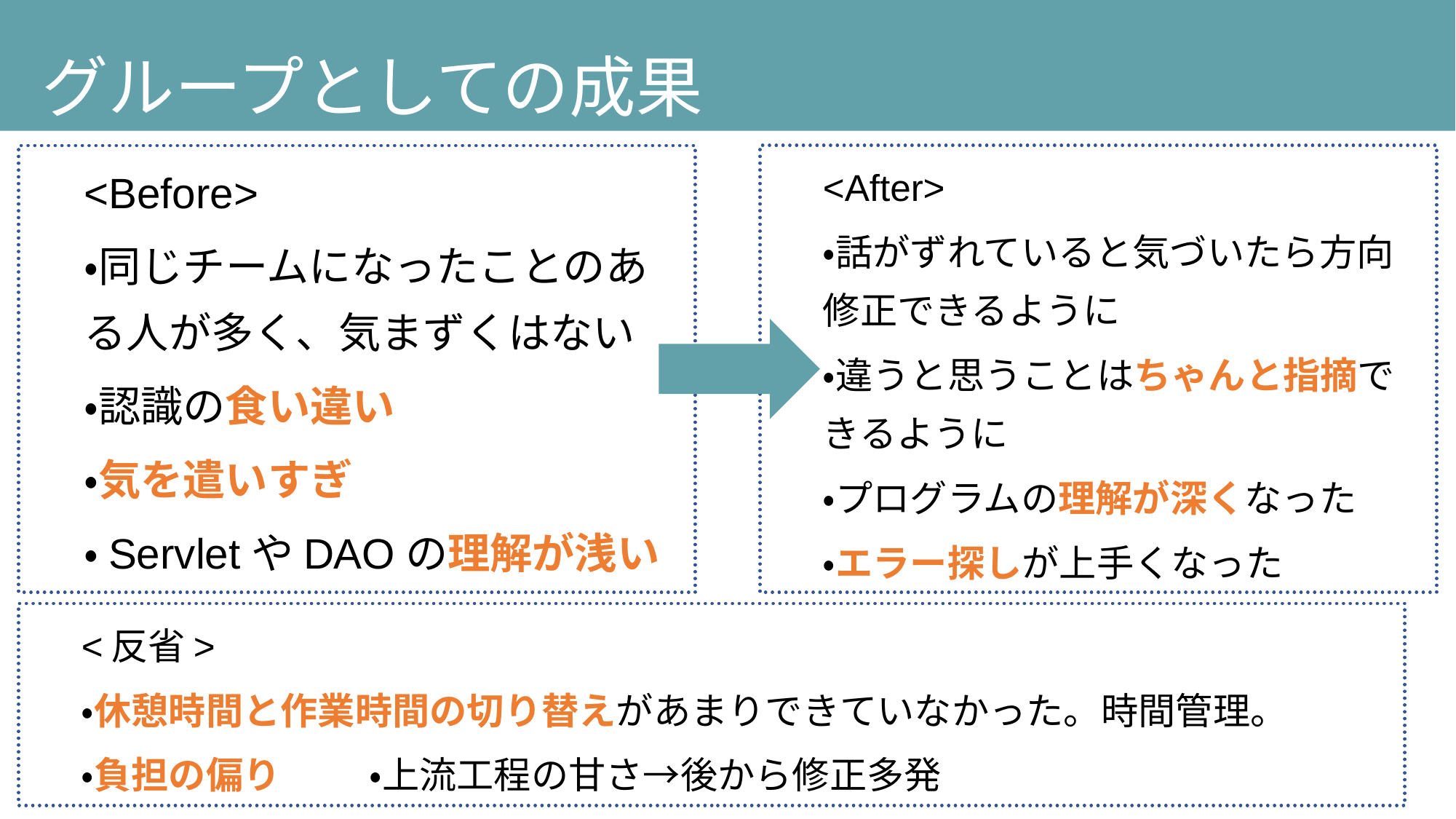

グループとしての成果
<After>
・話がずれていると気づいたら方向修正できるように
・違うと思うことはちゃんと指摘できるように
・プログラムの理解が深くなった
・エラー探しが上手くなった
<Before>
・同じチームになったことのある人が多く、気まずくはない
・認識の食い違い
・気を遣いすぎ
・ServletやDAOの理解が浅い

<反省>
・休憩時間と作業時間の切り替えがあまりできていなかった。時間管理。
・負担の偏り	・上流工程の甘さ→後から修正多発